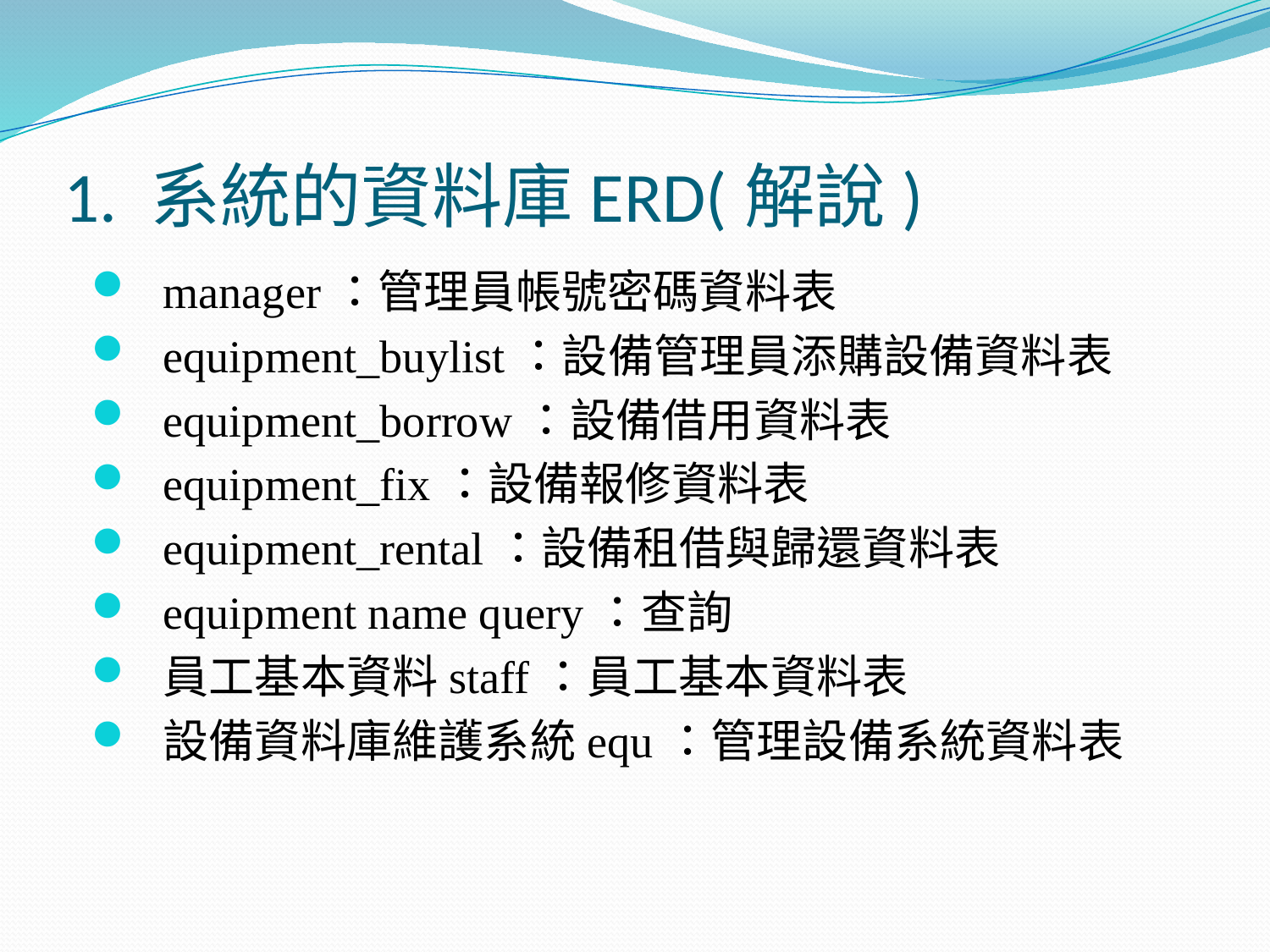

# 1. 系統的資料庫ERD(解說)
manager：管理員帳號密碼資料表
equipment_buylist：設備管理員添購設備資料表
equipment_borrow：設備借用資料表
equipment_fix：設備報修資料表
equipment_rental：設備租借與歸還資料表
equipment name query：查詢
員工基本資料staff：員工基本資料表
設備資料庫維護系統equ：管理設備系統資料表